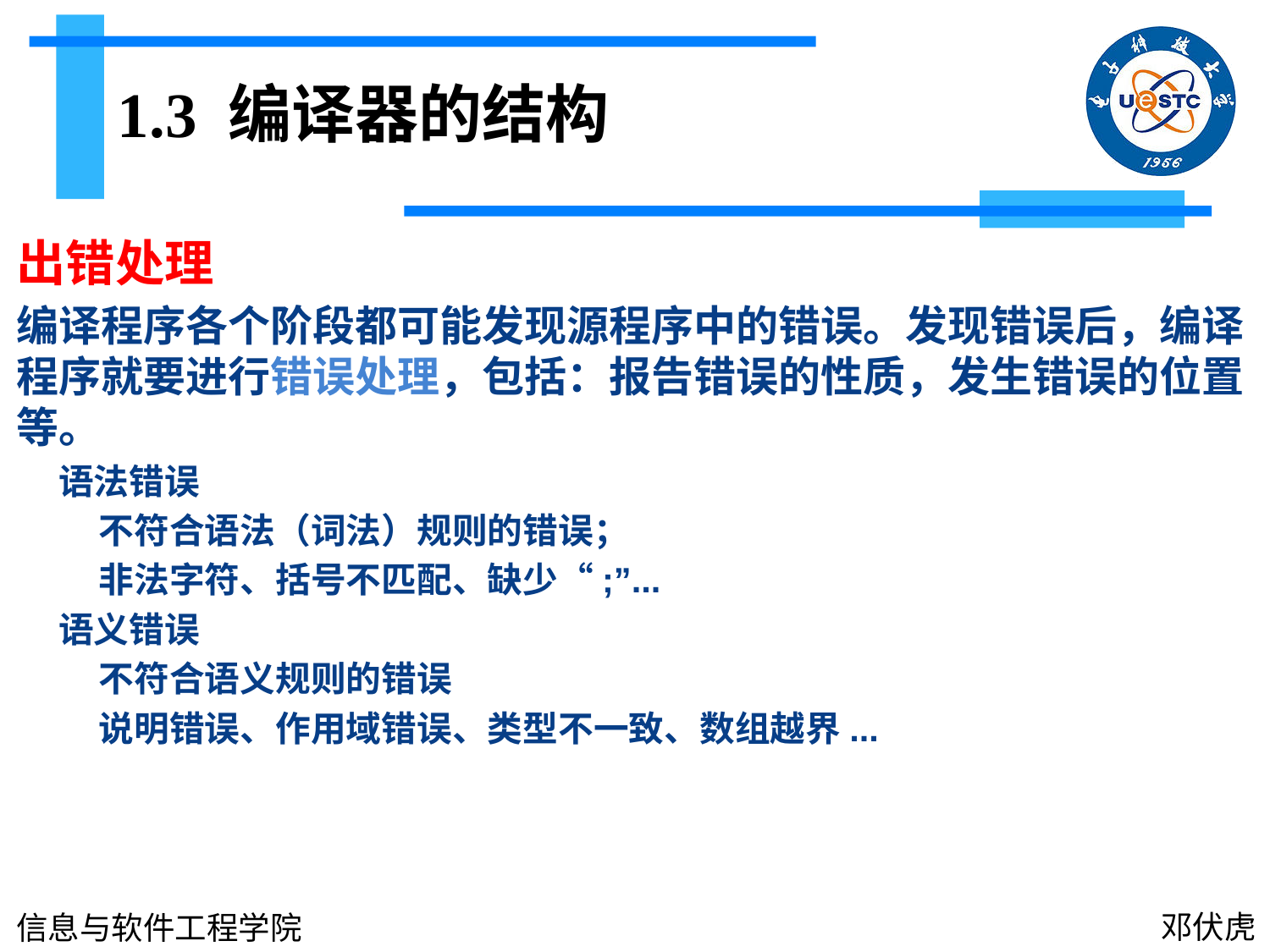

1.3 编译器的结构
出错处理
编译程序各个阶段都可能发现源程序中的错误。发现错误后，编译程序就要进行错误处理，包括：报告错误的性质，发生错误的位置等。
语法错误
  不符合语法（词法）规则的错误；
  非法字符、括号不匹配、缺少“;”...
语义错误
  不符合语义规则的错误
  说明错误、作用域错误、类型不一致、数组越界...

邓伏虎
27
信息与软件工程学院